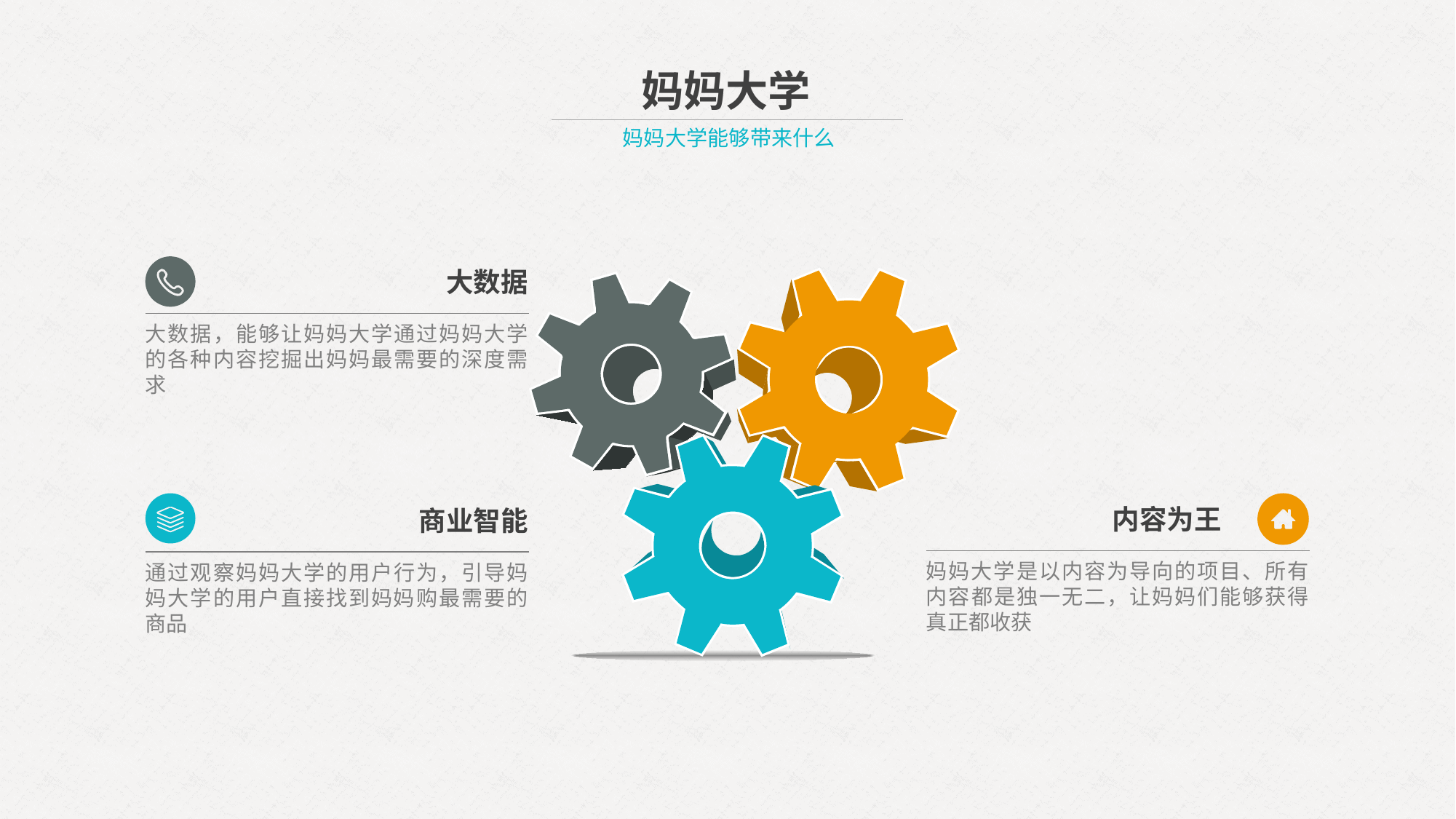

妈妈大学
妈妈大学能够带来什么

大数据

大数据，能够让妈妈大学通过妈妈大学的各种内容挖掘出妈妈最需要的深度需求

内容为王
商业智能
妈妈大学是以内容为导向的项目、所有内容都是独一无二，让妈妈们能够获得真正都收获
通过观察妈妈大学的用户行为，引导妈妈大学的用户直接找到妈妈购最需要的商品